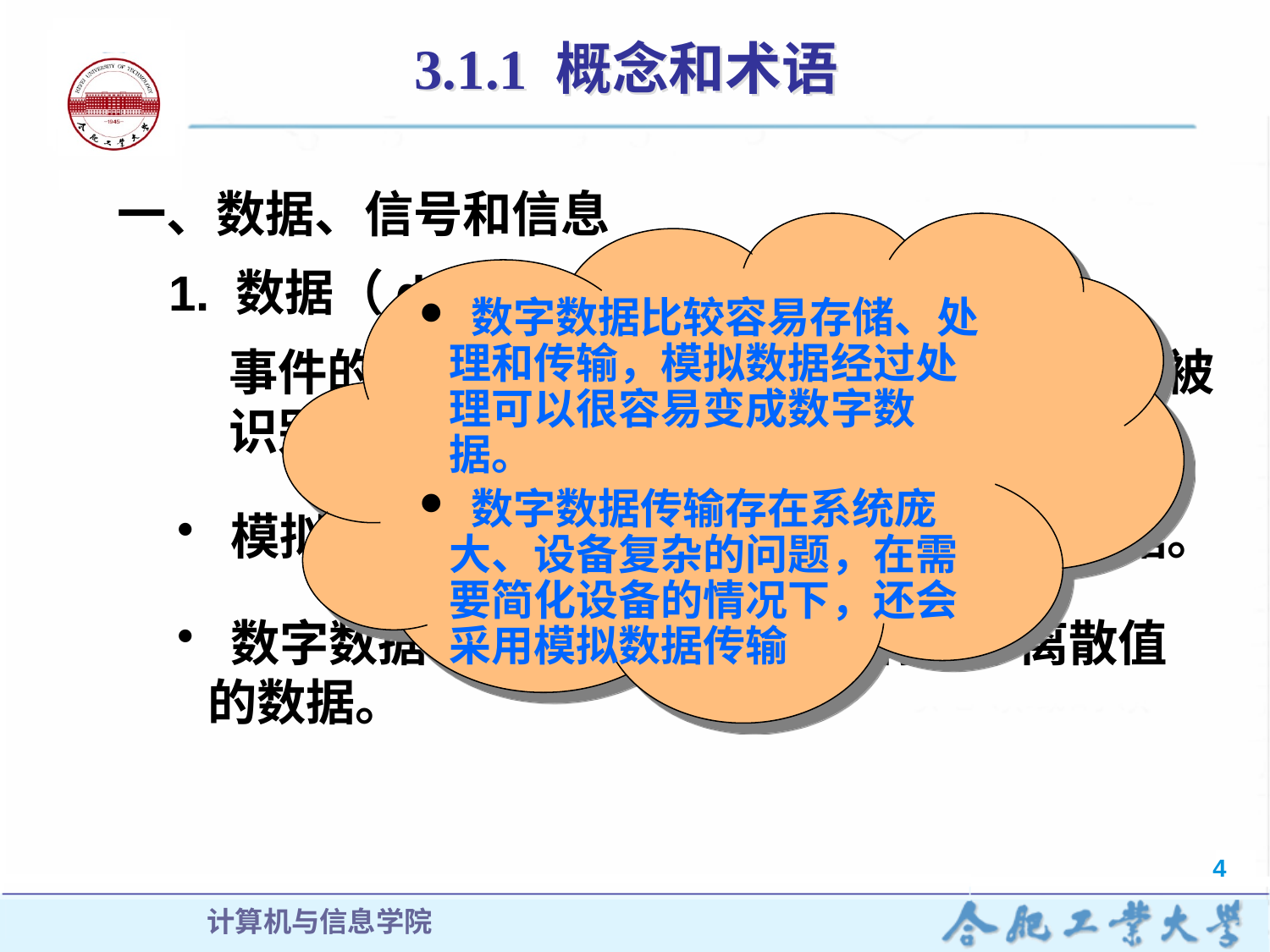

# 3.1.1 概念和术语
一、数据、信号和信息
 数字数据比较容易存储、处理和传输，模拟数据经过处理可以很容易变成数字数据。
 数字数据传输存在系统庞大、设备复杂的问题，在需要简化设备的情况下，还会采用模拟数据传输

1. 数据（data）:
事件的某些属性规范化后的表现形式，它能被识别，也可以被描述。
 模拟数据：可在某一区间内连续取值的数据。
 数字数据：可在某一区间内取有限个离散值的数据。